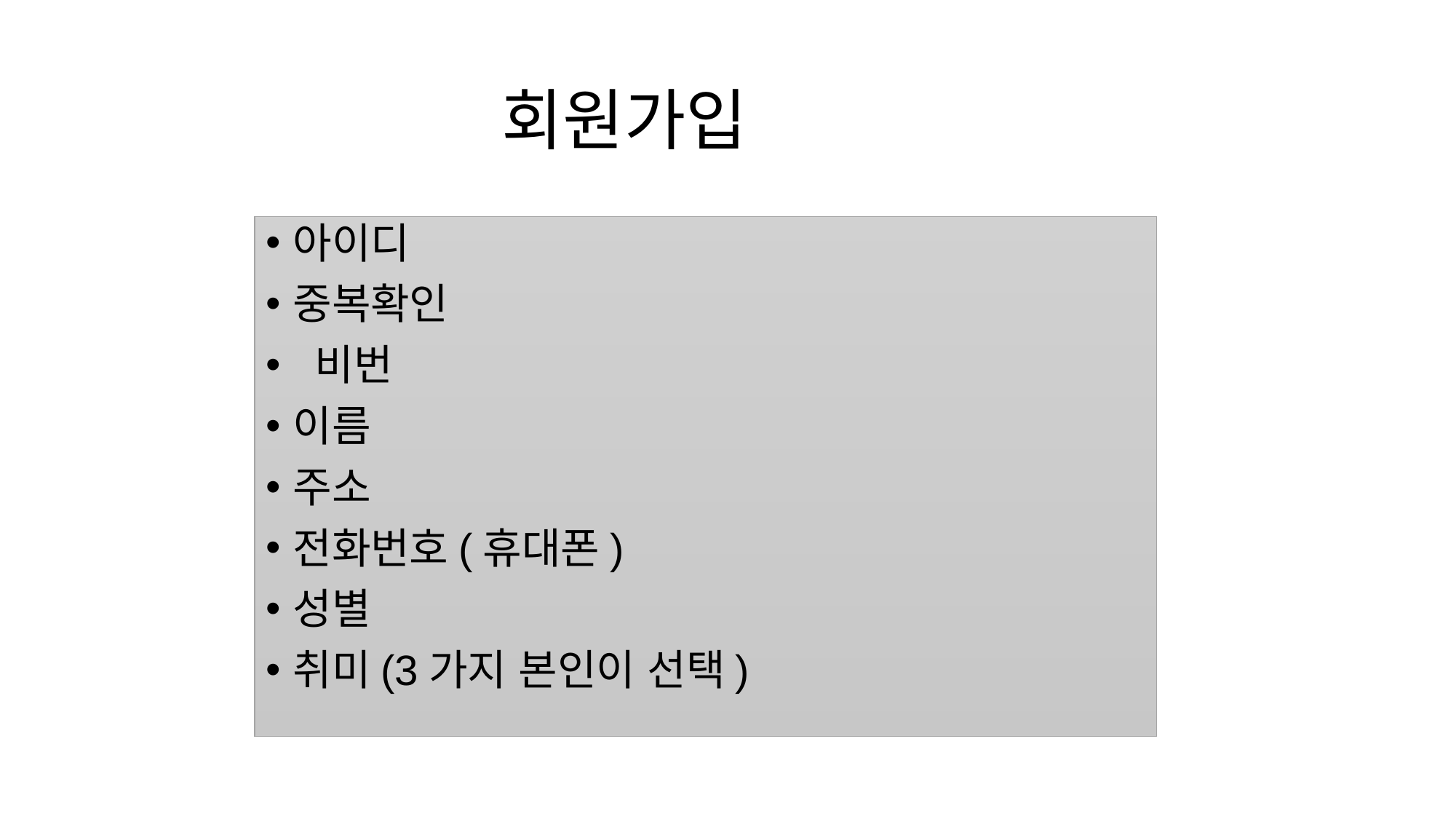

# 회원가입
아이디
중복확인
 비번
이름
주소
전화번호(휴대폰)
성별
취미(3가지 본인이 선택)